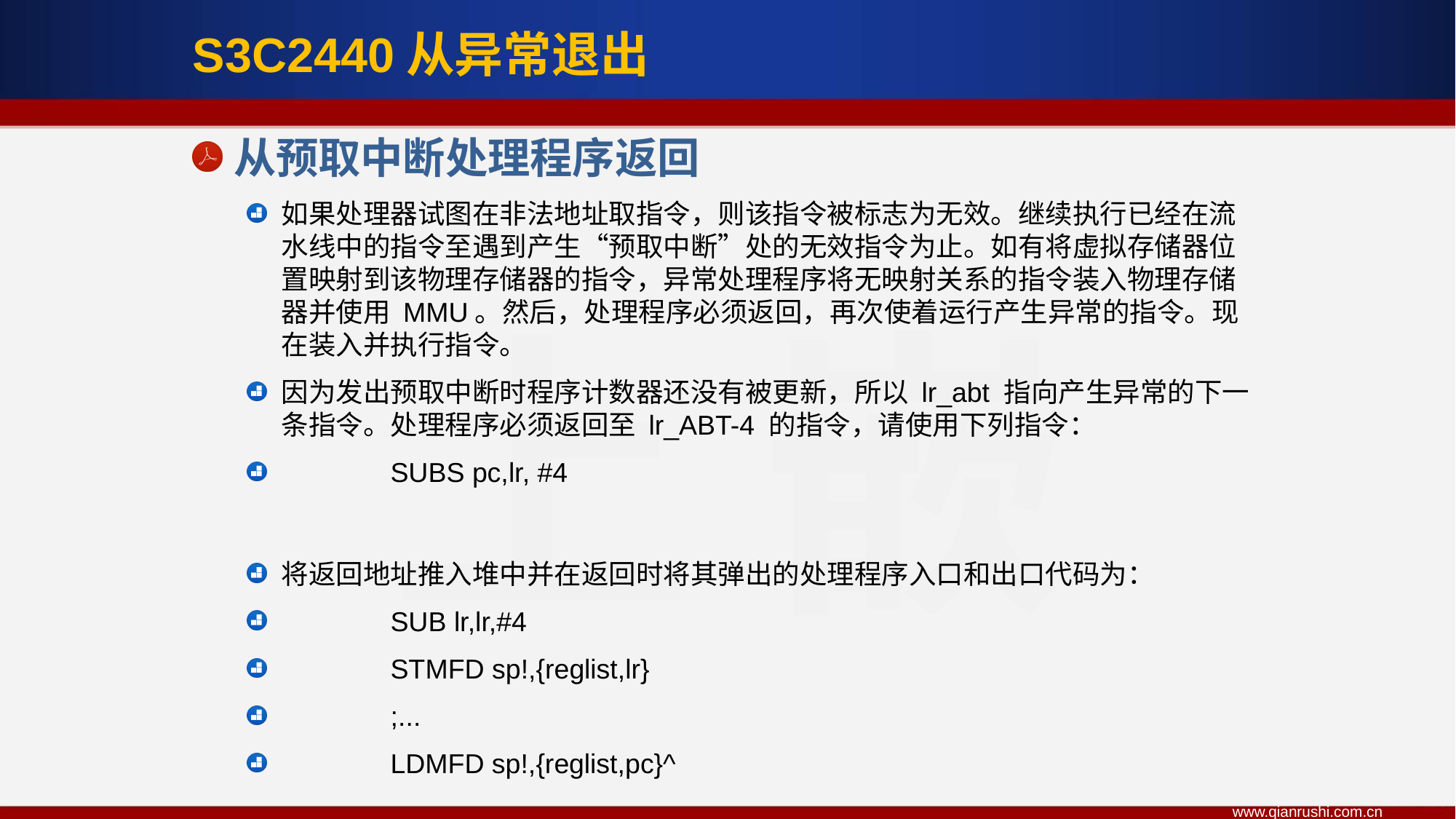

S3C2440从异常退出
从预取中断处理程序返回
如果处理器试图在非法地址取指令，则该指令被标志为无效。继续执行已经在流水线中的指令至遇到产生“预取中断”处的无效指令为止。如有将虚拟存储器位置映射到该物理存储器的指令，异常处理程序将无映射关系的指令装入物理存储器并使用 MMU。然后，处理程序必须返回，再次使着运行产生异常的指令。现在装入并执行指令。
因为发出预取中断时程序计数器还没有被更新，所以 lr_abt 指向产生异常的下一条指令。处理程序必须返回至 lr_ABT-4 的指令，请使用下列指令：
	SUBS pc,lr, #4

将返回地址推入堆中并在返回时将其弹出的处理程序入口和出口代码为：
	SUB lr,lr,#4
	STMFD sp!,{reglist,lr}
	;...
	LDMFD sp!,{reglist,pc}^